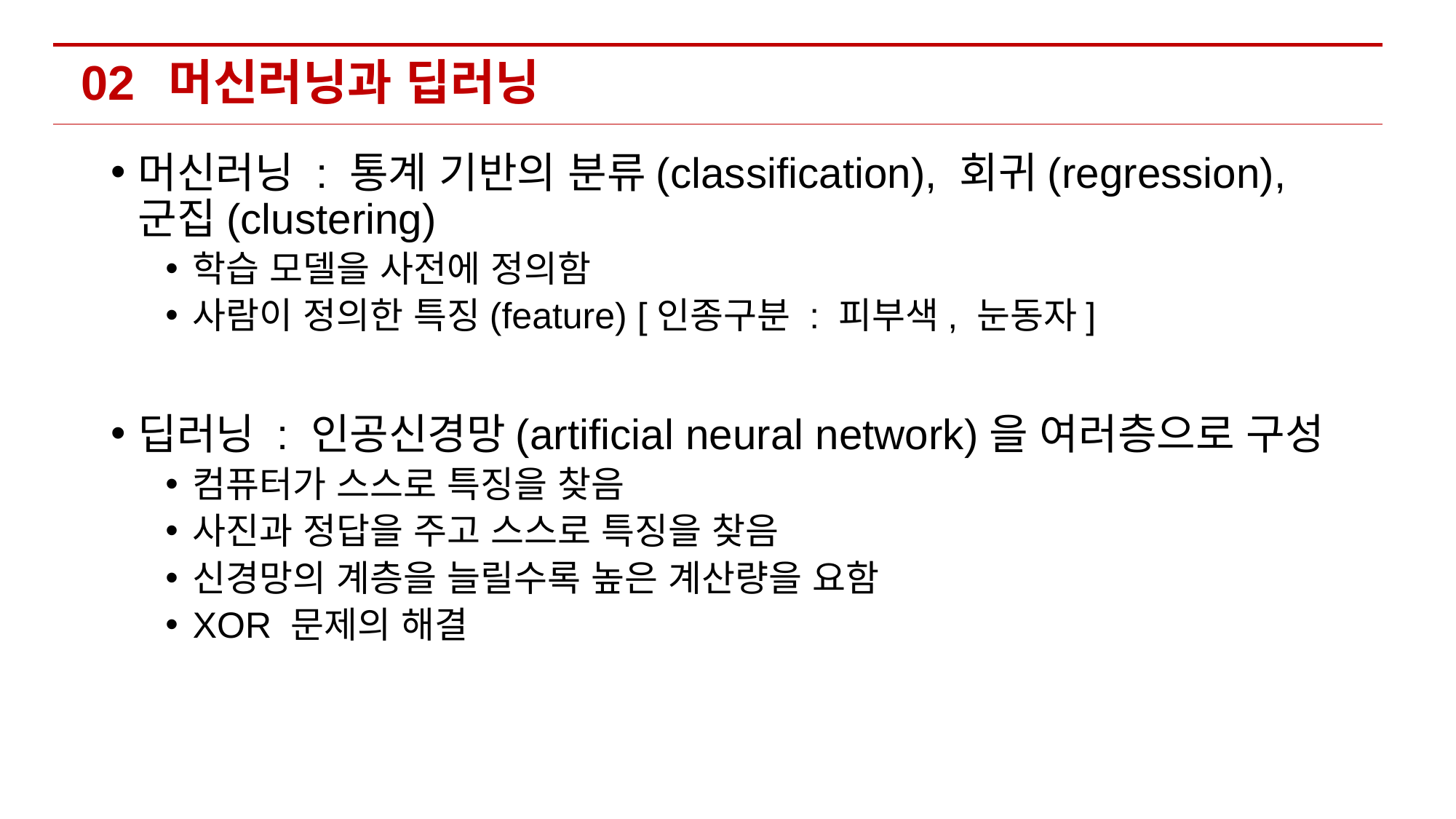

02
# 머신러닝과 딥러닝
머신러닝 : 통계 기반의 분류(classification), 회귀(regression), 군집(clustering)
학습 모델을 사전에 정의함
사람이 정의한 특징(feature) [인종구분 : 피부색, 눈동자]

딥러닝 : 인공신경망(artificial neural network)을 여러층으로 구성
컴퓨터가 스스로 특징을 찾음
사진과 정답을 주고 스스로 특징을 찾음
신경망의 계층을 늘릴수록 높은 계산량을 요함
XOR 문제의 해결